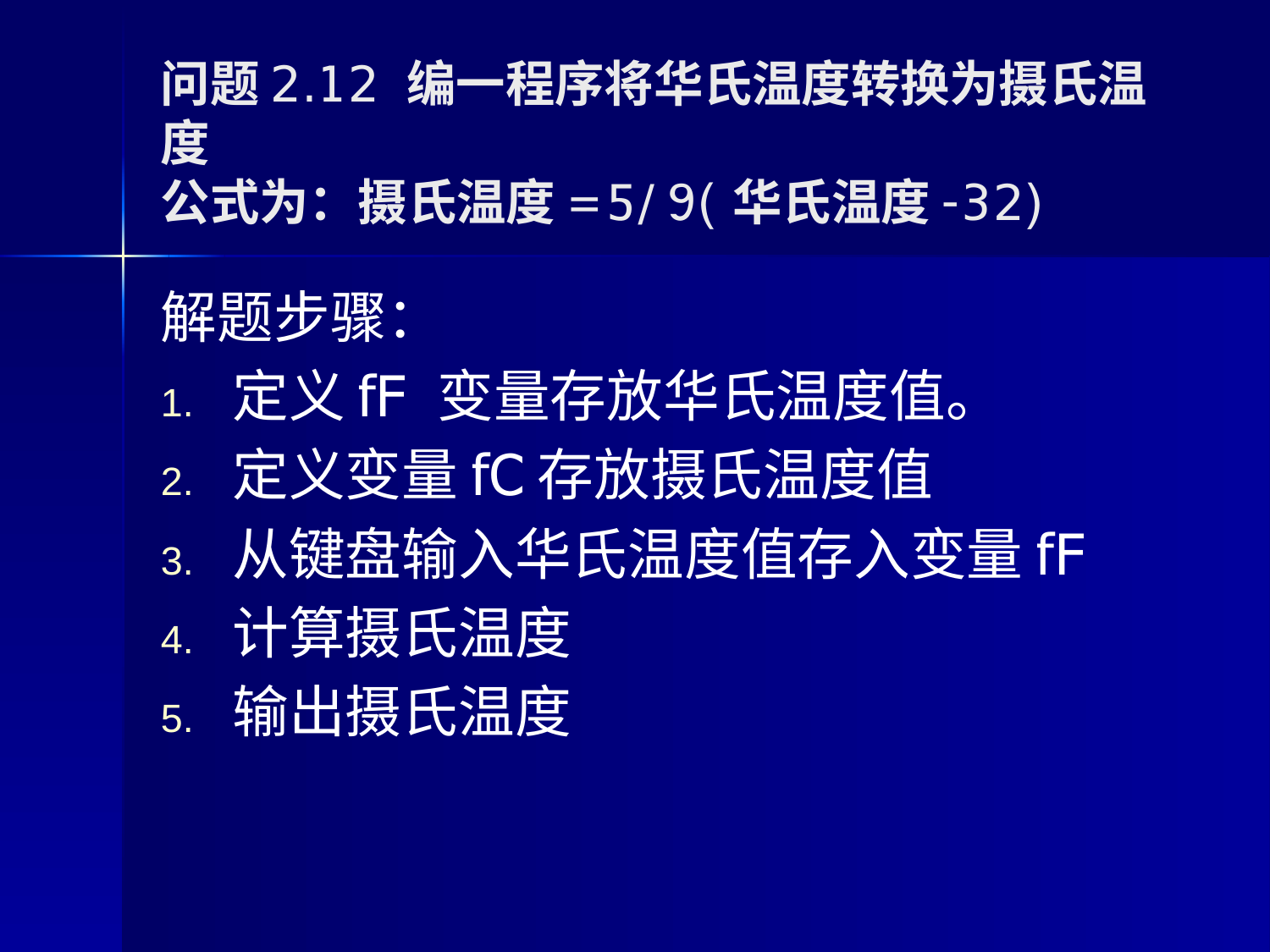

# 问题2.12 编一程序将华氏温度转换为摄氏温度 公式为：摄氏温度=5/9(华氏温度-32)
解题步骤：
定义fF 变量存放华氏温度值。
定义变量fC存放摄氏温度值
从键盘输入华氏温度值存入变量fF
计算摄氏温度
输出摄氏温度